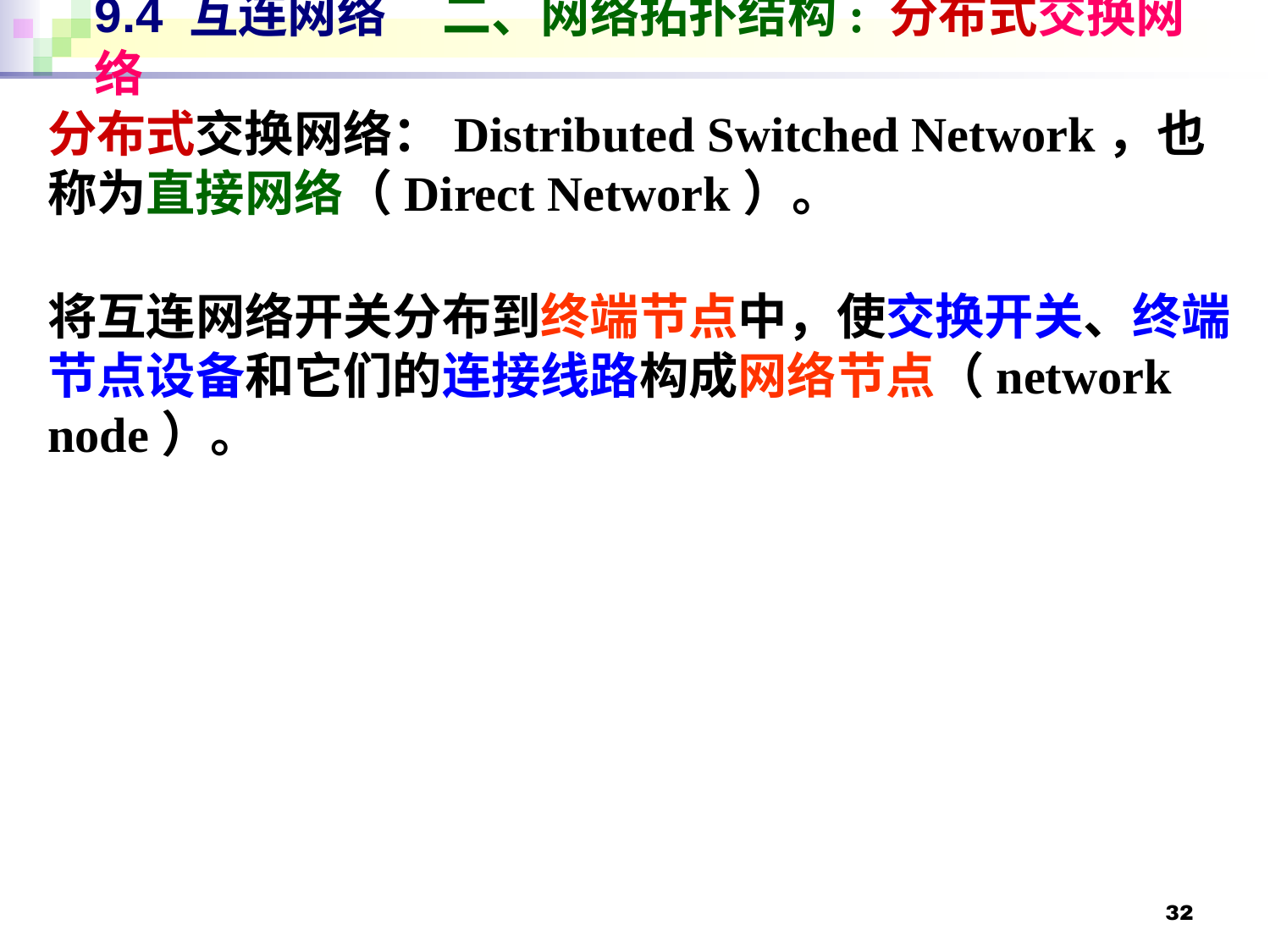

# 9.4 互连网络     二、网络拓扑结构: 分布式交换网络
分布式交换网络：Distributed Switched Network，也称为直接网络（Direct Network）。

将互连网络开关分布到终端节点中，使交换开关、终端节点设备和它们的连接线路构成网络节点（network node）。
32